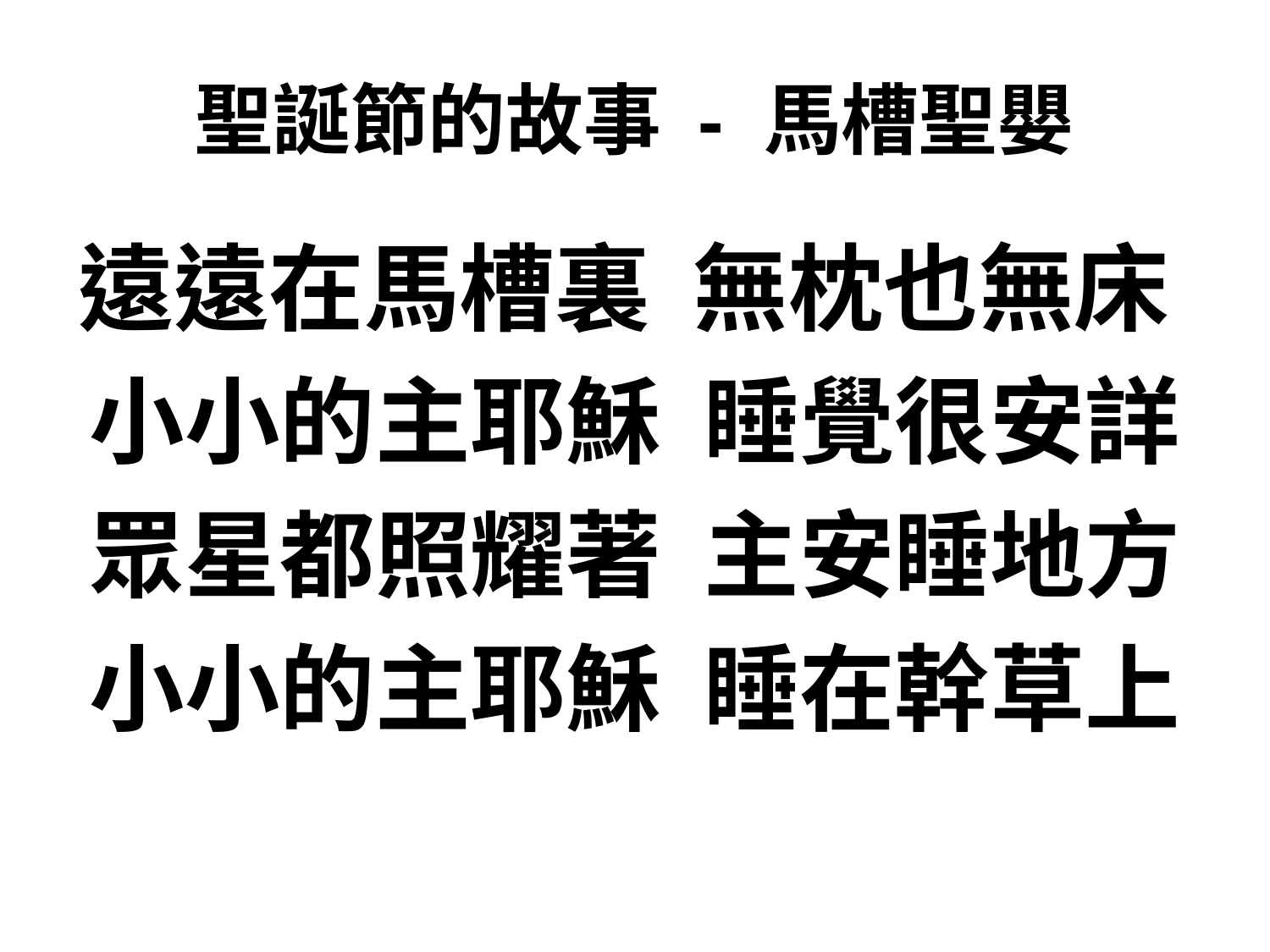

# 聖誕節的故事 - 馬槽聖嬰
遠遠在馬槽裏  無枕也無床
小小的主耶穌  睡覺很安詳
眾星都照耀著  主安睡地方
小小的主耶穌  睡在幹草上